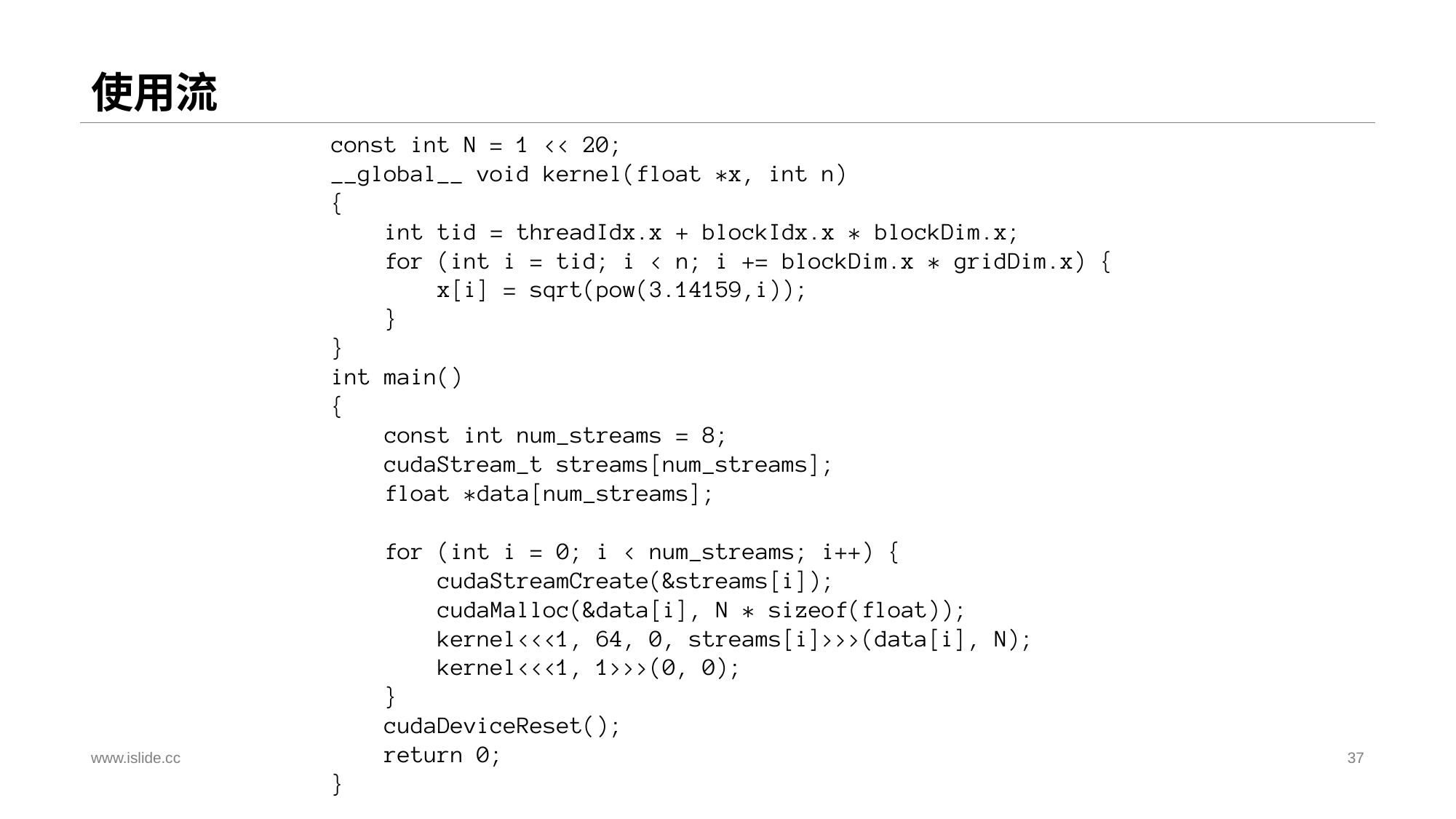

# 使用流
const int N = 1 << 20;
__global__ void kernel(float *x, int n)
{
    int tid = threadIdx.x + blockIdx.x * blockDim.x;
    for (int i = tid; i < n; i += blockDim.x * gridDim.x) {
        x[i] = sqrt(pow(3.14159,i));
    }
}
int main()
{
    const int num_streams = 8;
    cudaStream_t streams[num_streams];
    float *data[num_streams];
    for (int i = 0; i < num_streams; i++) {
        cudaStreamCreate(&streams[i]);
        cudaMalloc(&data[i], N * sizeof(float));
        kernel<<<1, 64, 0, streams[i]>>>(data[i], N);
        kernel<<<1, 1>>>(0, 0);
    }
    cudaDeviceReset();
    return 0;
}
www.islide.cc
37